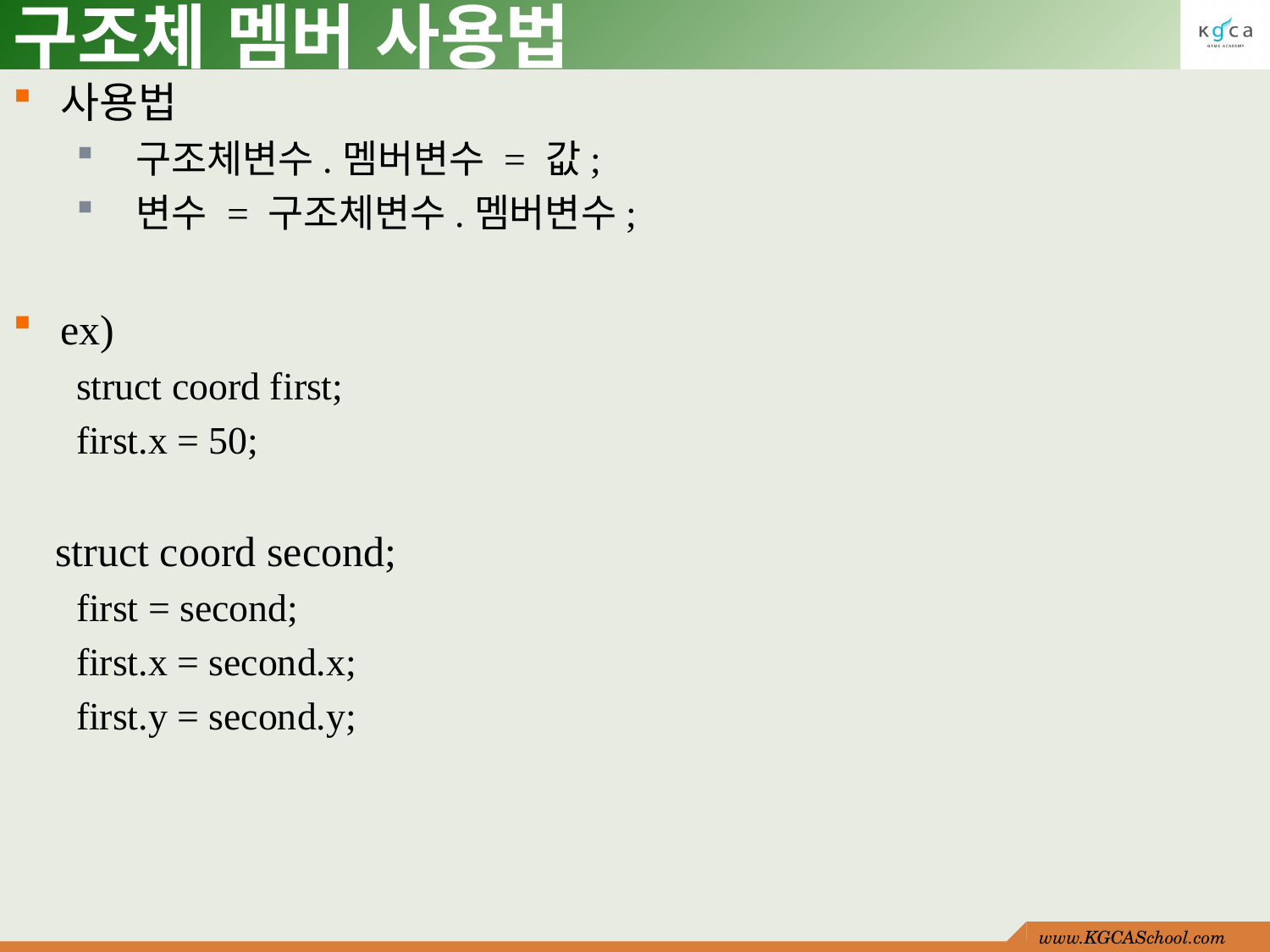

# 구조체 멤버 사용법
사용법
 구조체변수.멤버변수 = 값;
 변수 = 구조체변수.멤버변수;

ex)
struct coord first;
first.x = 50;

    struct coord second;
first = second;
first.x = second.x;
first.y = second.y;